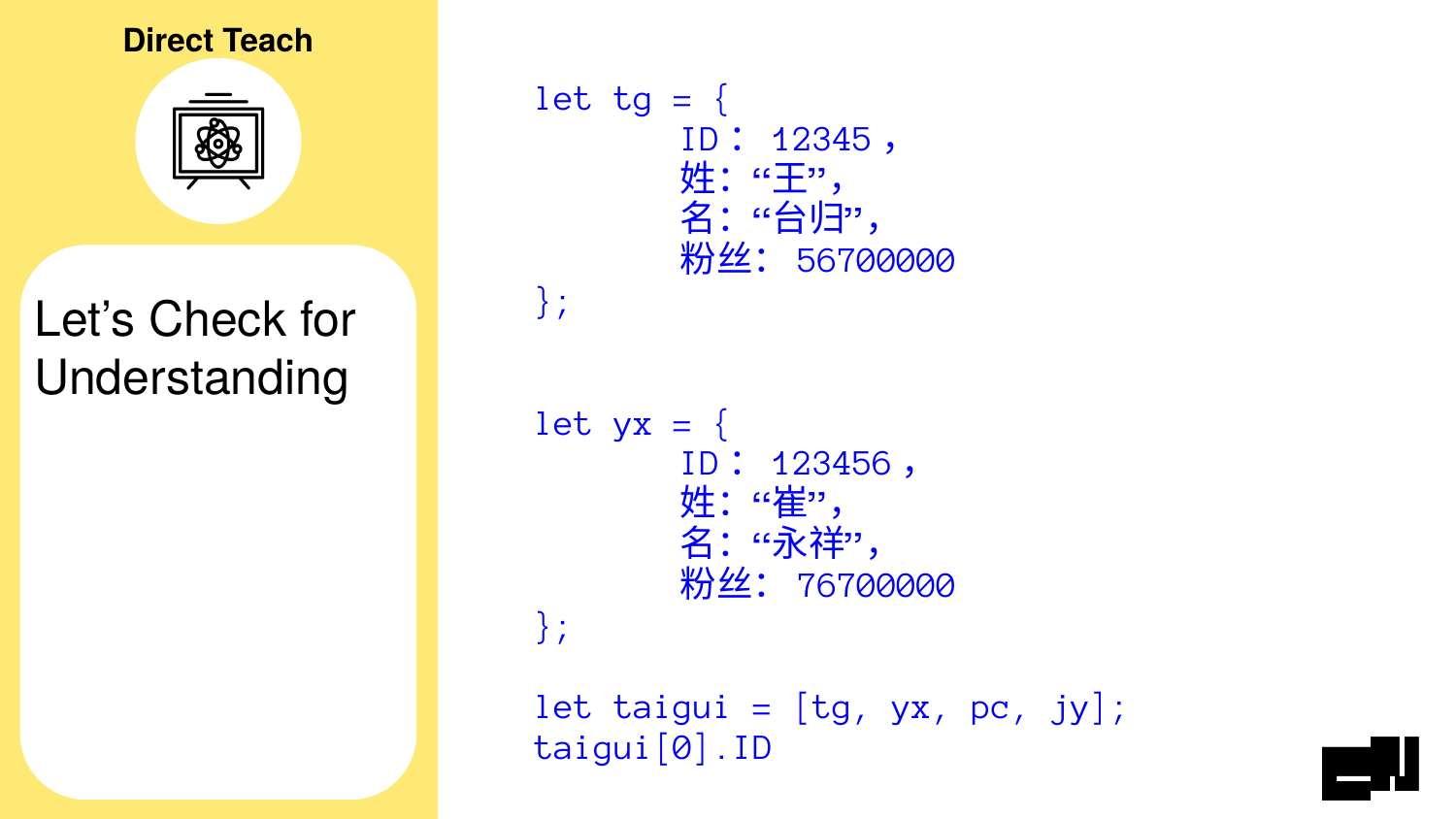

let tg = {
	ID：12345，
	姓：“王”，
	名：“台归”，
	粉丝：56700000
};

let yx = {
	ID：123456，
	姓：“崔”，
	名：“永祥”，
	粉丝：76700000
};

let taigui = [tg, yx, pc, jy];
taigui[0].ID

# Let’s Check for Understanding